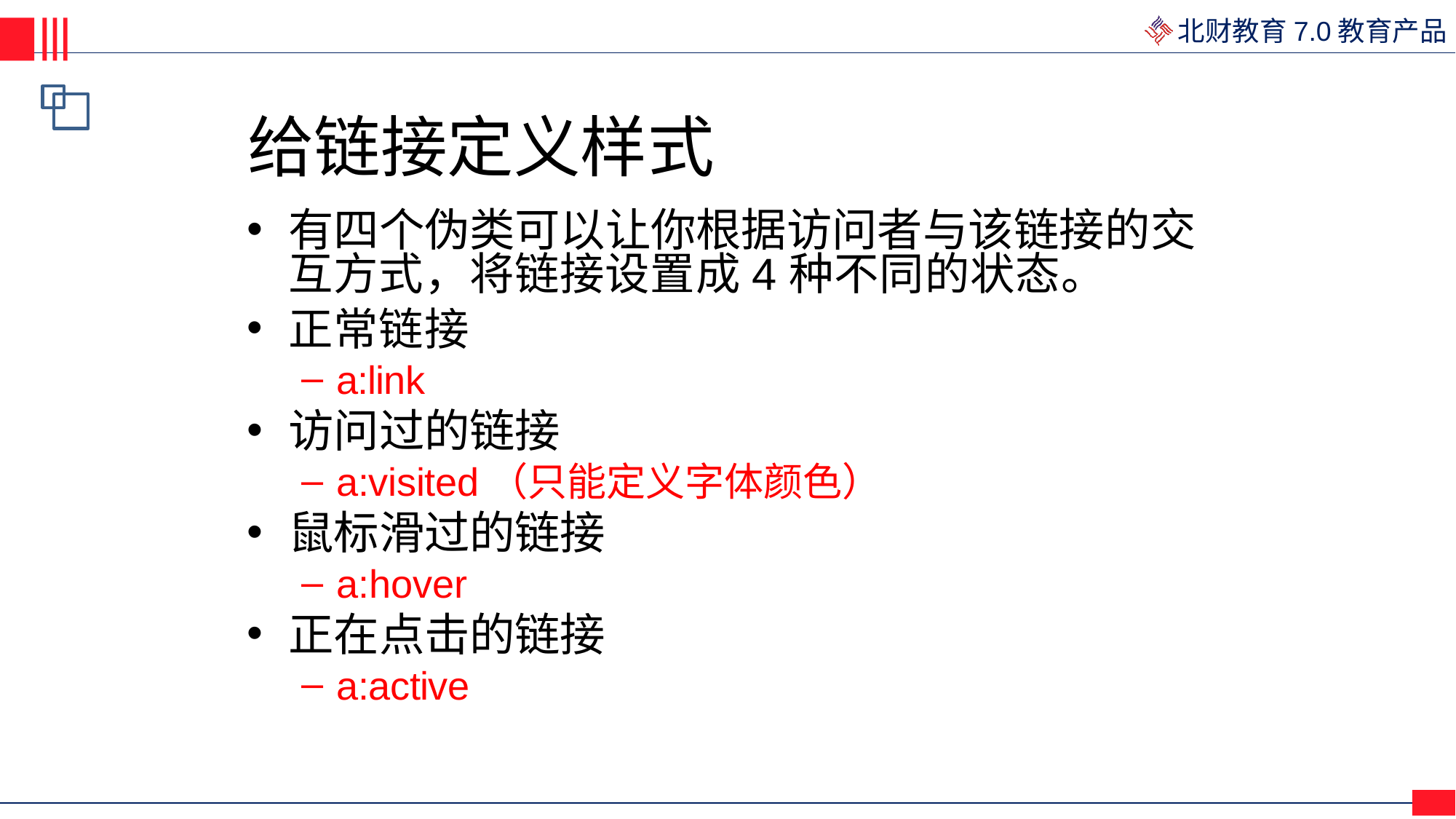

# 给链接定义样式
有四个伪类可以让你根据访问者与该链接的交 互方式，将链接设置成4种不同的状态。
正常链接
a:link
访问过的链接
a:visited（只能定义字体颜色）
鼠标滑过的链接
a:hover
正在点击的链接
a:active